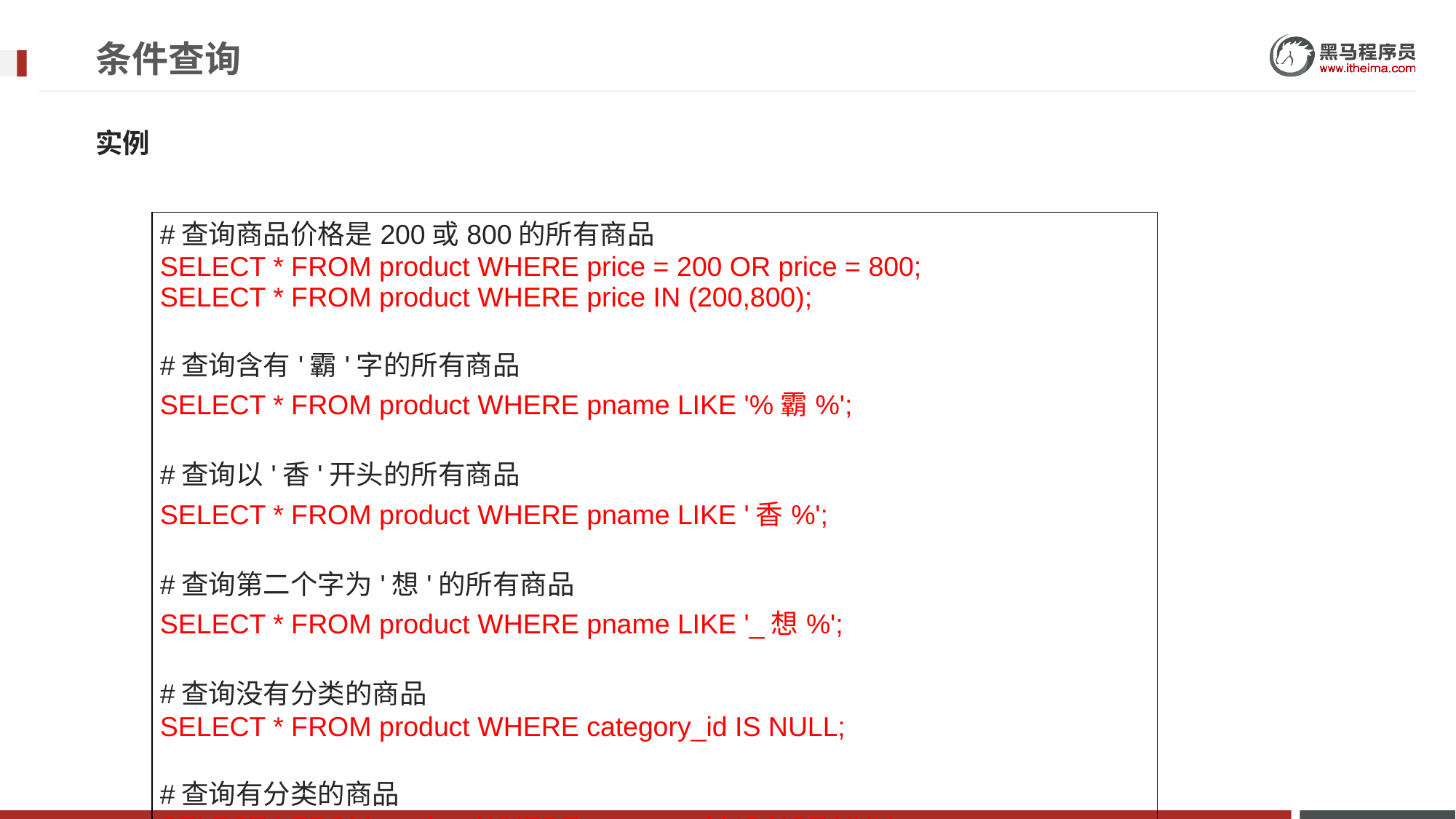

条件查询
实例
| #查询商品价格是200或800的所有商品 SELECT \* FROM product WHERE price = 200 OR price = 800; SELECT \* FROM product WHERE price IN (200,800); #查询含有'霸'字的所有商品 SELECT \* FROM product WHERE pname LIKE '%霸%'; #查询以'香'开头的所有商品 SELECT \* FROM product WHERE pname LIKE '香%'; #查询第二个字为'想'的所有商品 SELECT \* FROM product WHERE pname LIKE '\_想%'; #查询没有分类的商品 SELECT \* FROM product WHERE category\_id IS NULL; #查询有分类的商品 SELECT \* FROM product WHERE category\_id IS NOT NULL; |
| --- |